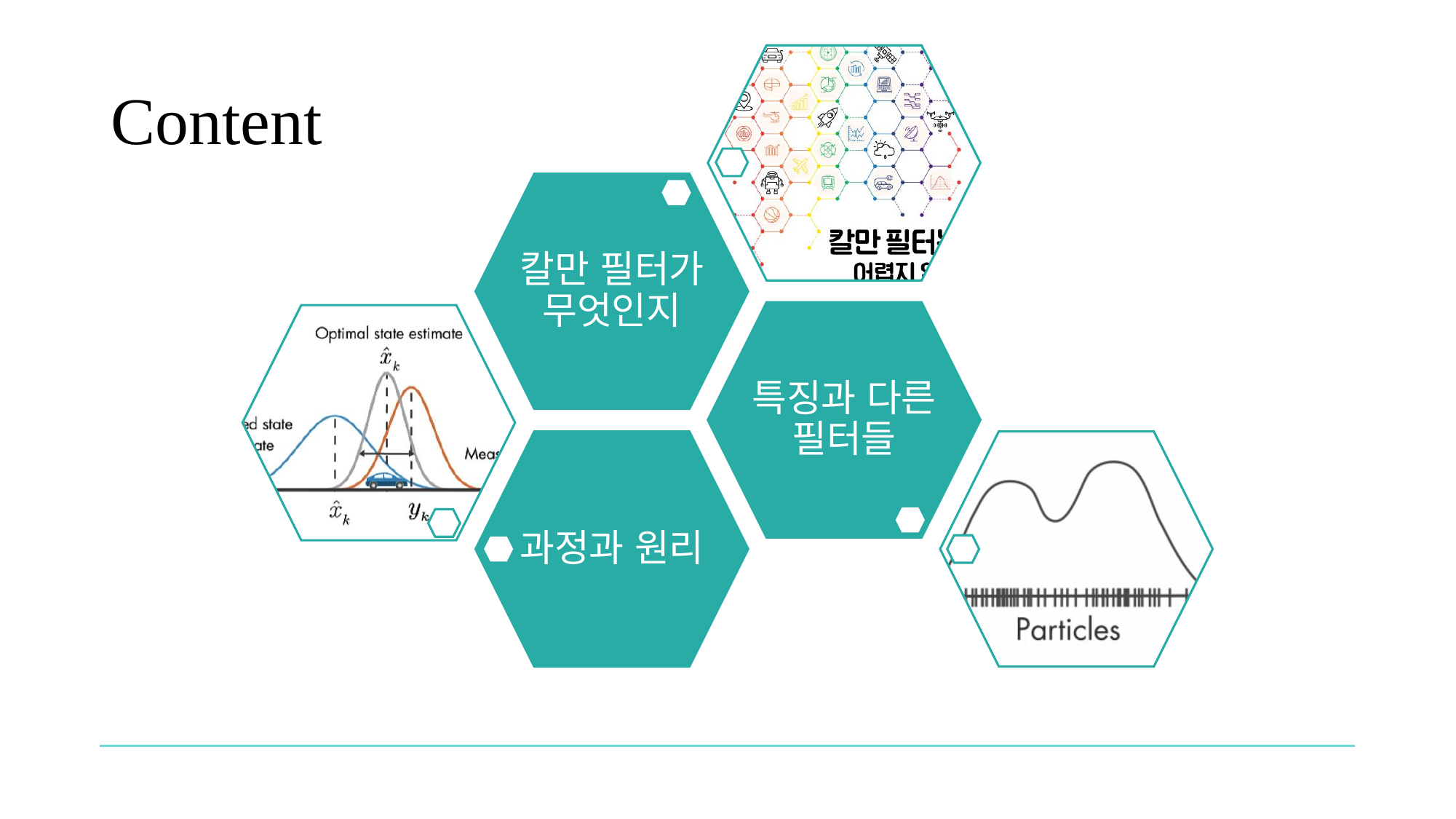

과정과 원리
특징과 다른 필터들
칼만 필터가 무엇인지
# Content